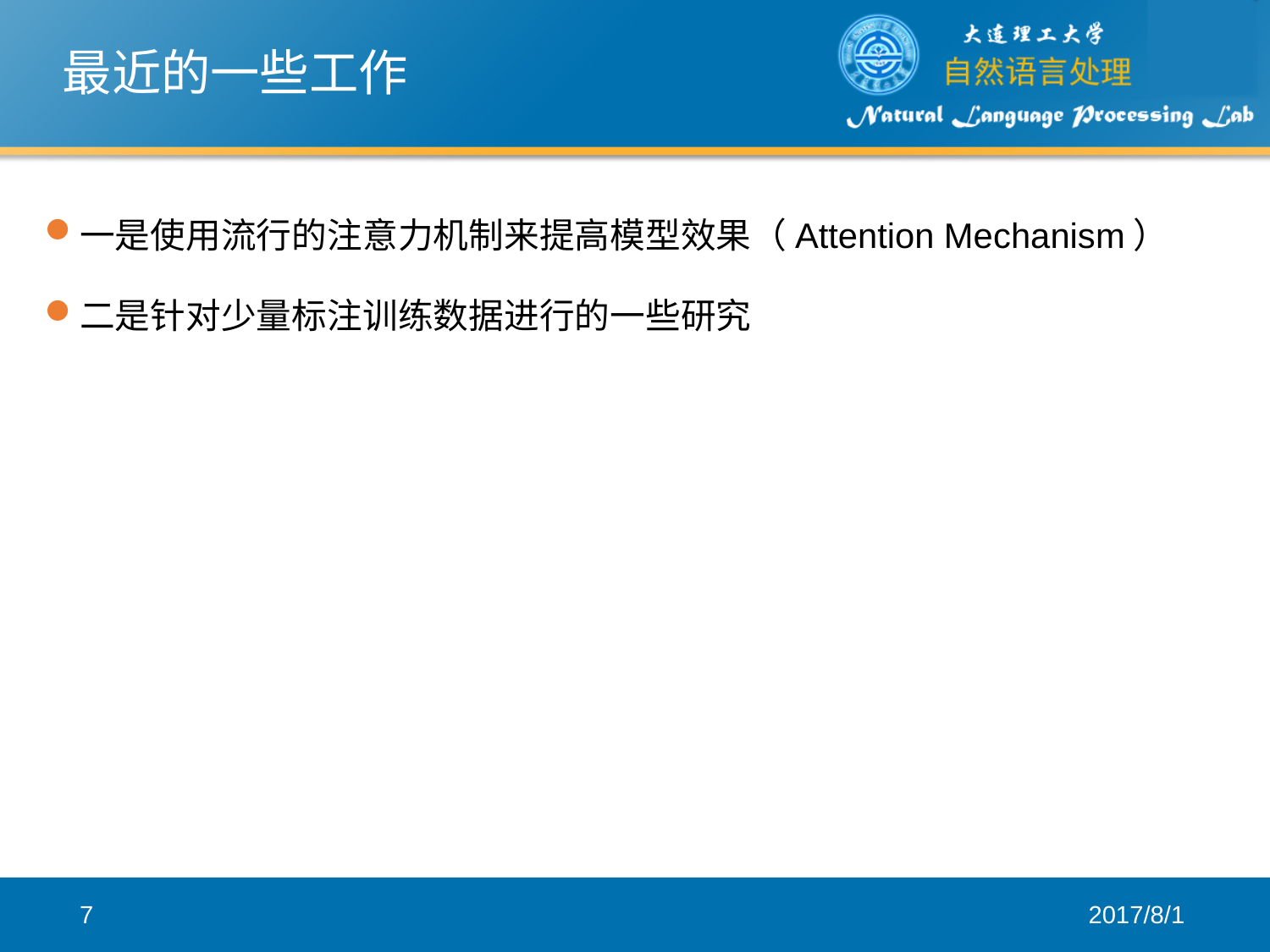

# 最近的一些工作
一是使用流行的注意力机制来提高模型效果（Attention Mechanism）
二是针对少量标注训练数据进行的一些研究
7
2017/8/1